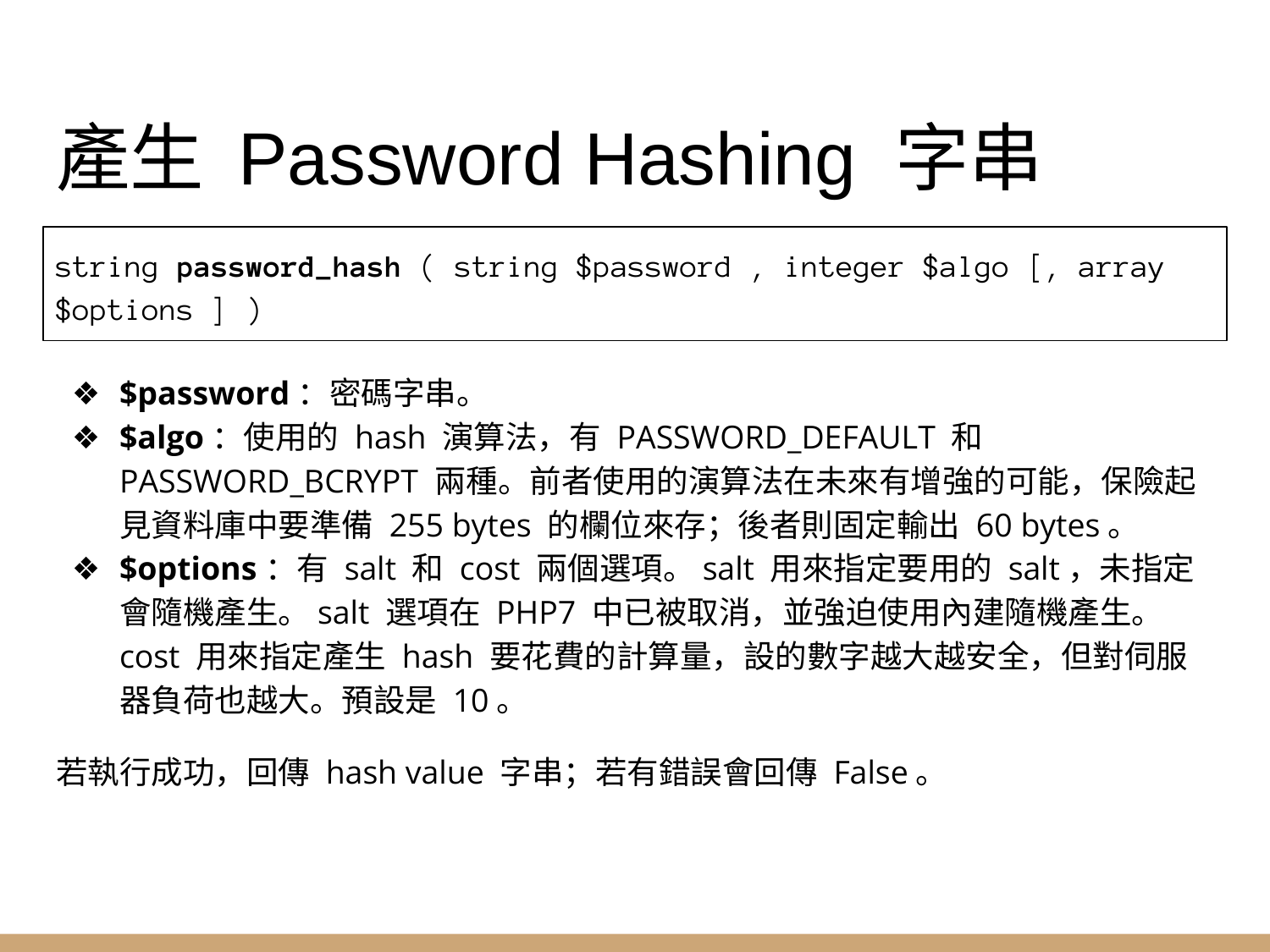

# 產生 Password Hashing 字串
string password_hash ( string $password , integer $algo [, array $options ] )
$password：密碼字串。
$algo：使用的 hash 演算法，有 PASSWORD_DEFAULT 和 PASSWORD_BCRYPT 兩種。前者使用的演算法在未來有增強的可能，保險起見資料庫中要準備 255 bytes 的欄位來存；後者則固定輸出 60 bytes。
$options：有 salt 和 cost 兩個選項。salt 用來指定要用的 salt，未指定會隨機產生。salt 選項在 PHP7 中已被取消，並強迫使用內建隨機產生。
cost 用來指定產生 hash 要花費的計算量，設的數字越大越安全，但對伺服器負荷也越大。預設是 10。
若執行成功，回傳 hash value 字串；若有錯誤會回傳 False。